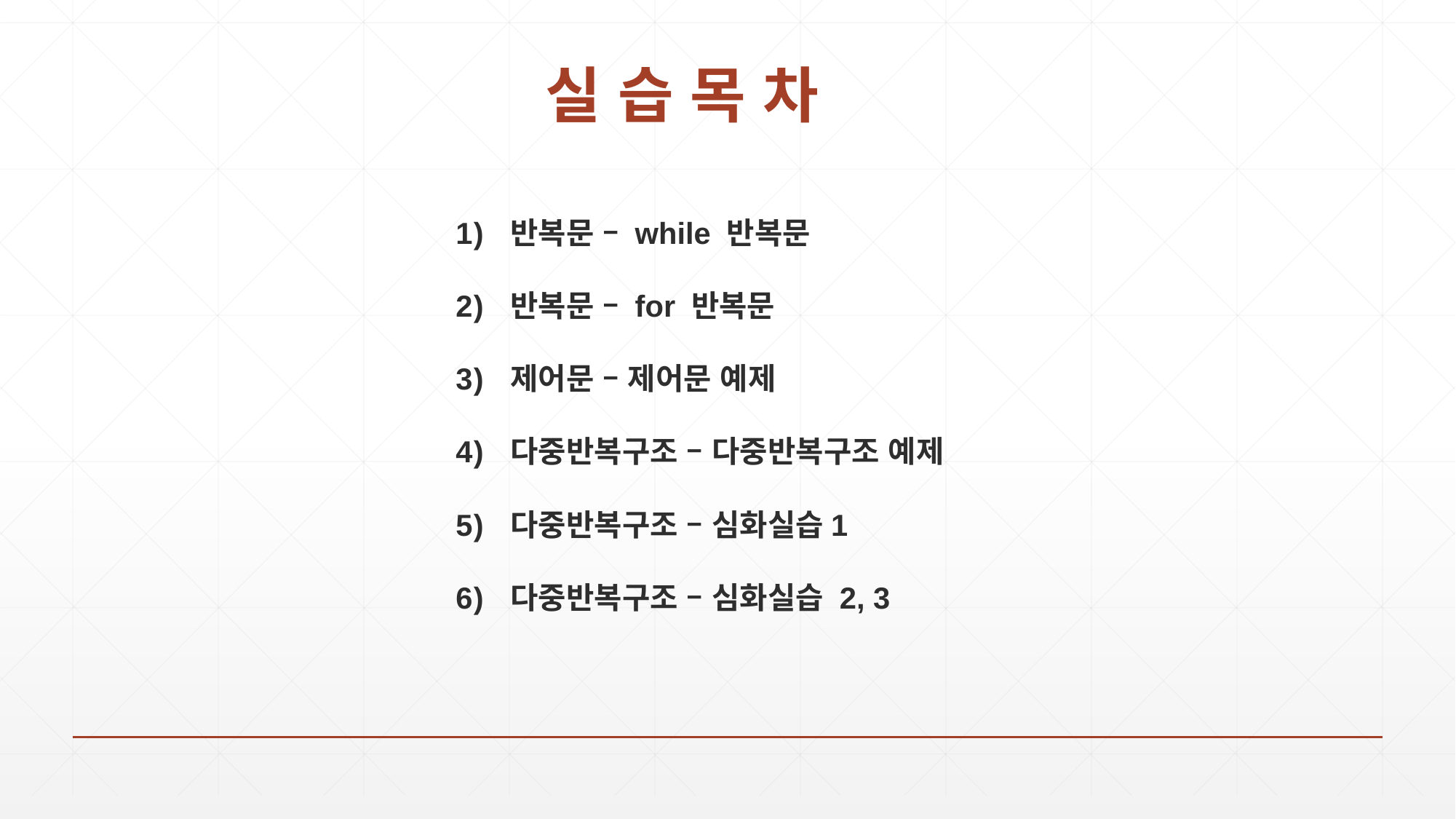

# 실 습 목 차
반복문 – while 반복문

반복문 – for 반복문

제어문 – 제어문 예제

다중반복구조 – 다중반복구조 예제

다중반복구조 – 심화실습1

다중반복구조 – 심화실습 2, 3